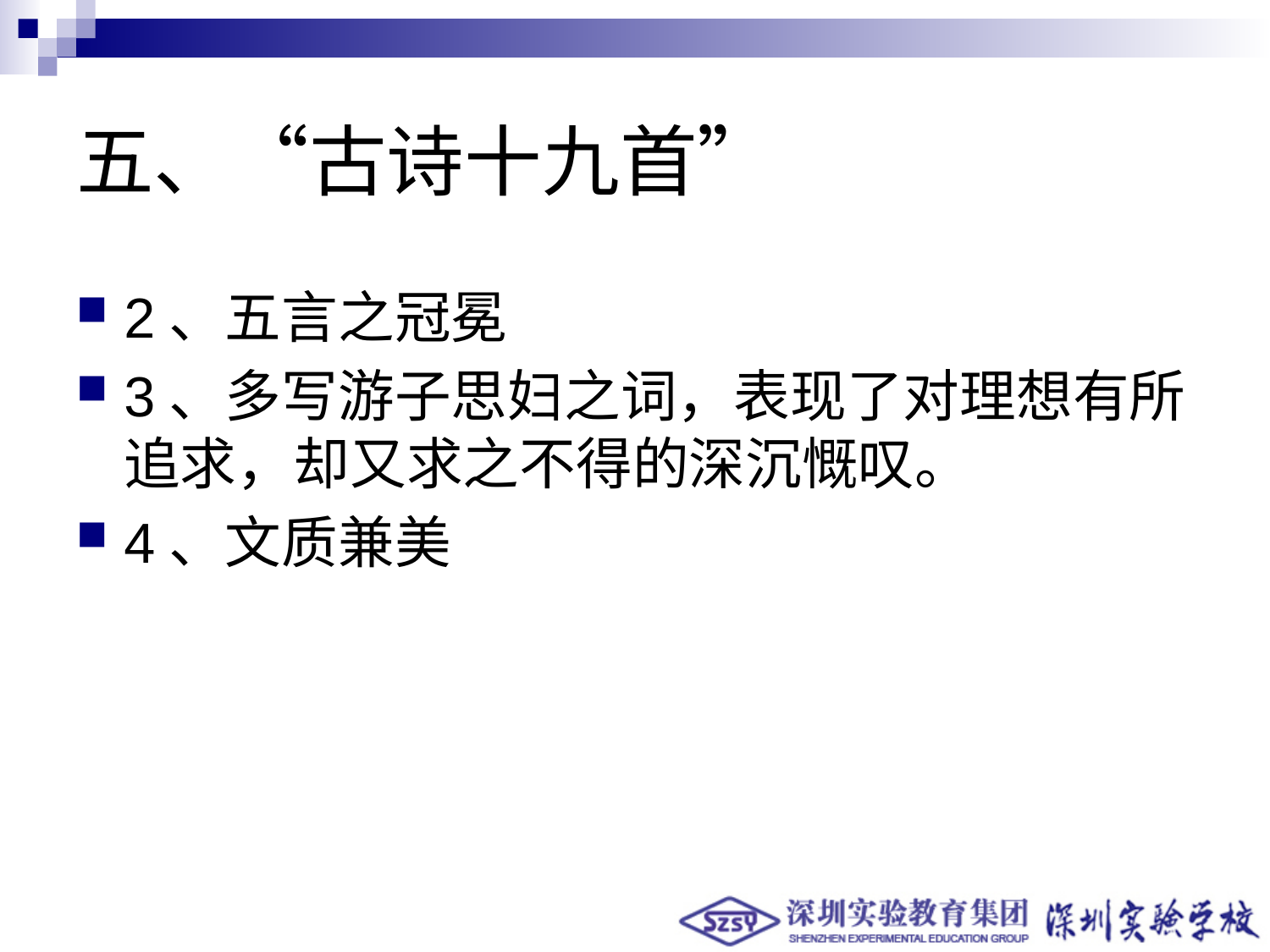

# 五、“古诗十九首”
2、五言之冠冕
3、多写游子思妇之词，表现了对理想有所追求，却又求之不得的深沉慨叹。
4、文质兼美